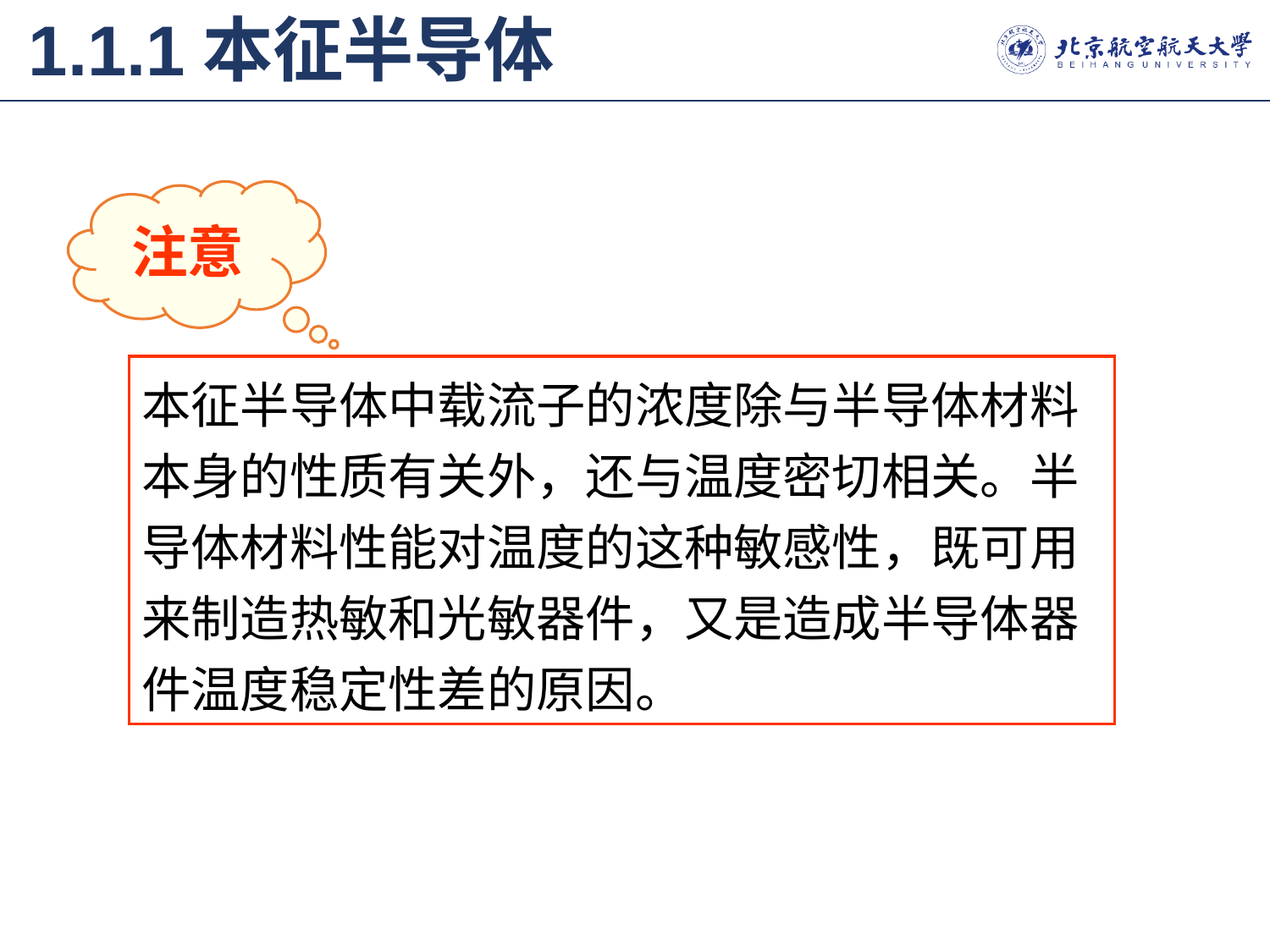

1.1.1本征半导体
注意
本征半导体中载流子的浓度除与半导体材料本身的性质有关外，还与温度密切相关。半导体材料性能对温度的这种敏感性，既可用来制造热敏和光敏器件，又是造成半导体器件温度稳定性差的原因。
8